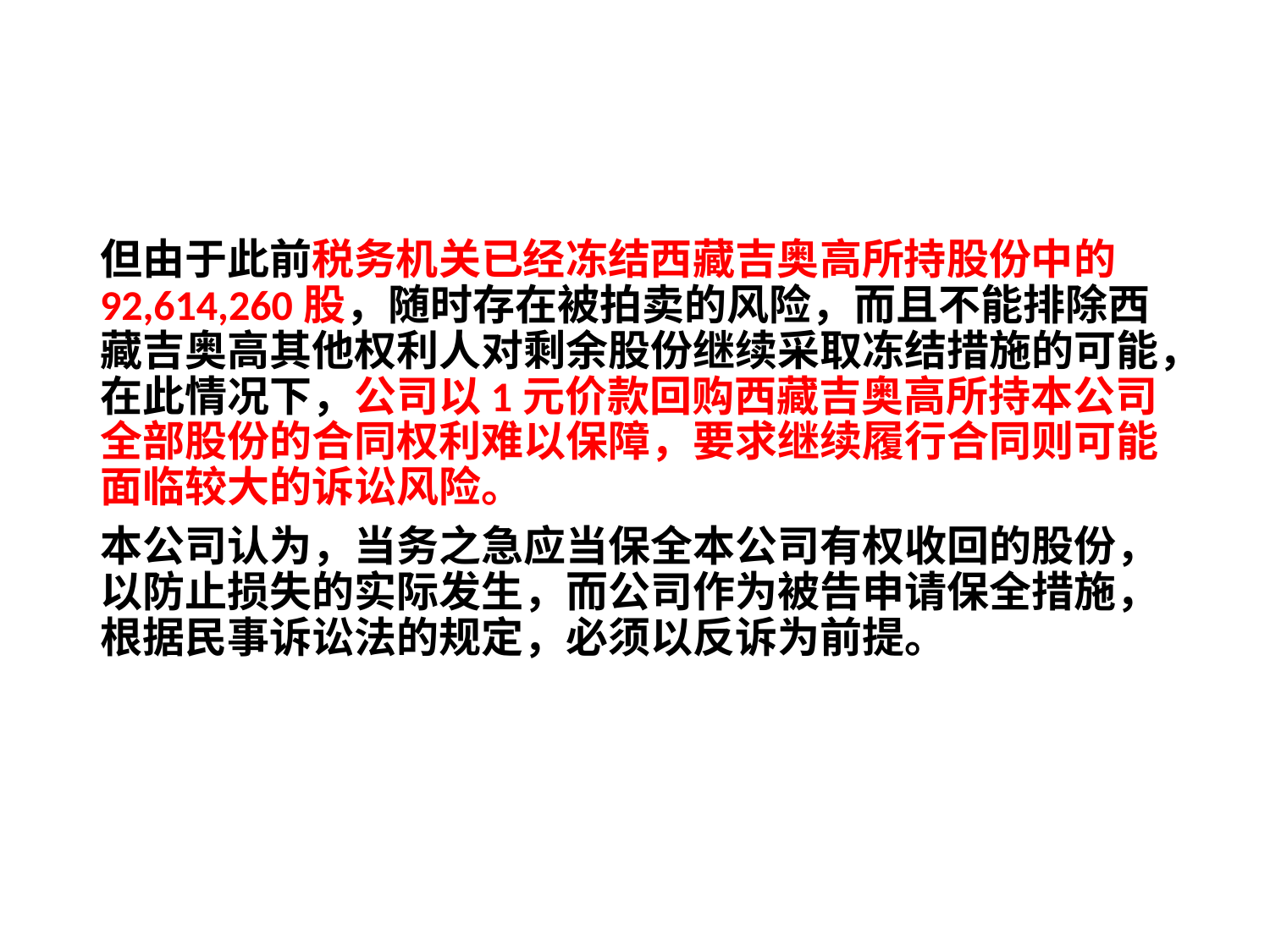

#
但由于此前税务机关已经冻结西藏吉奥高所持股份中的92,614,260股，随时存在被拍卖的风险，而且不能排除西藏吉奥高其他权利人对剩余股份继续采取冻结措施的可能，在此情况下，公司以1元价款回购西藏吉奥高所持本公司全部股份的合同权利难以保障，要求继续履行合同则可能面临较大的诉讼风险。
本公司认为，当务之急应当保全本公司有权收回的股份，以防止损失的实际发生，而公司作为被告申请保全措施，根据民事诉讼法的规定，必须以反诉为前提。